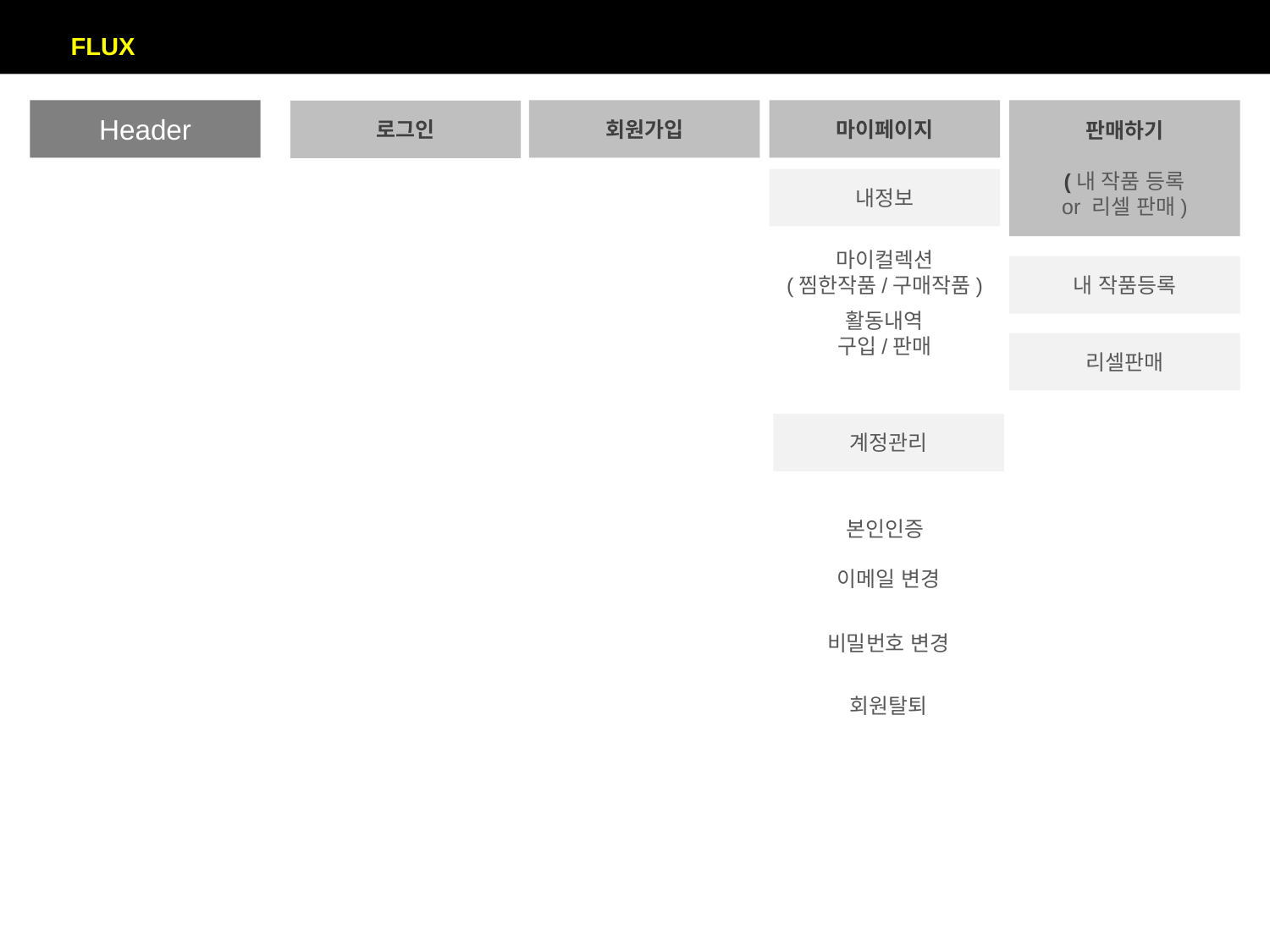

FLUX
Header
마이페이지
판매하기
(내 작품 등록
or 리셀 판매)
회원가입
로그인
내정보
마이컬렉션
(찜한작품/구매작품)
내 작품등록
활동내역
구입/판매
리셀판매
계정관리
본인인증
이메일 변경
비밀번호 변경
회원탈퇴